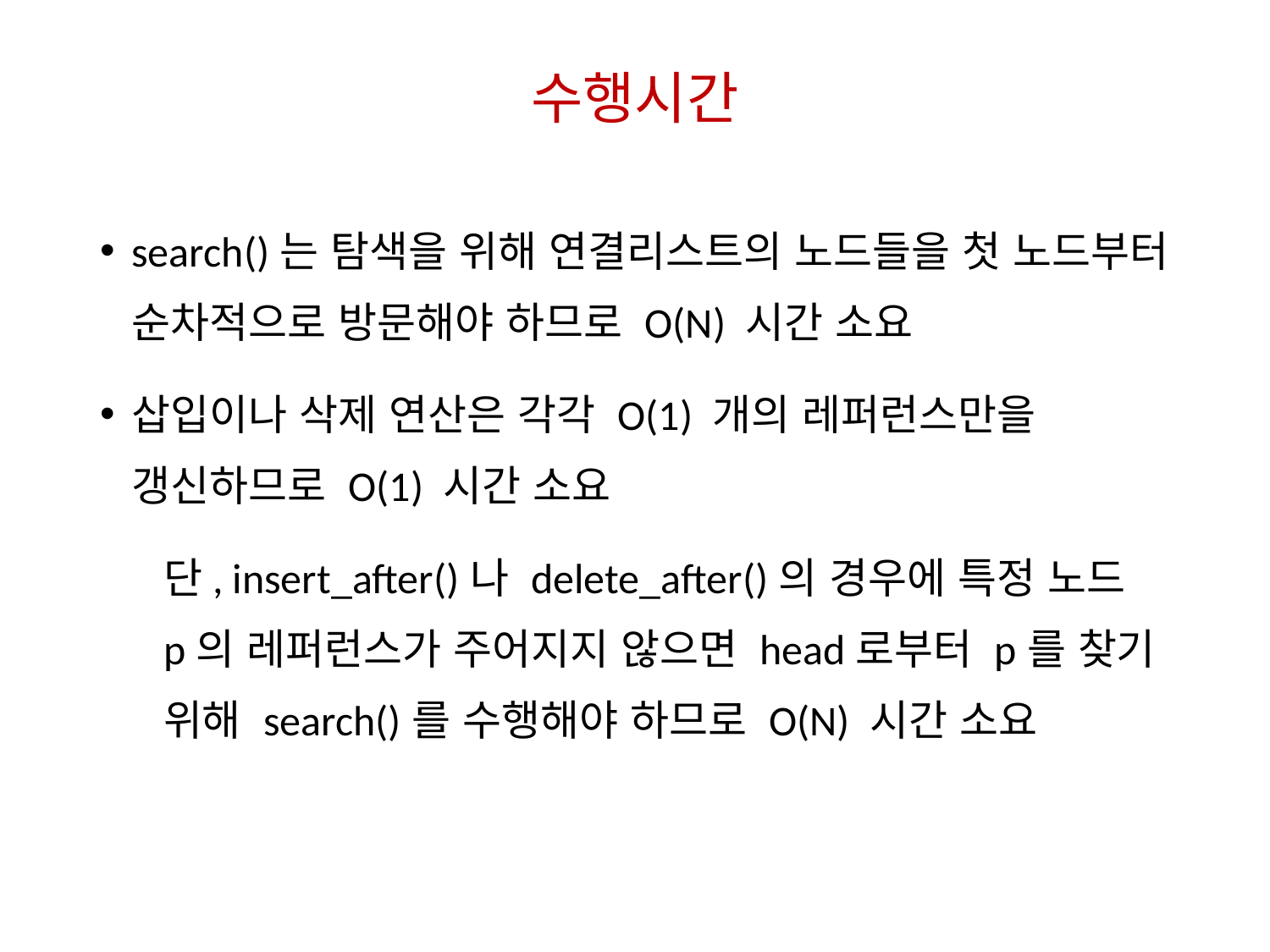

# 수행시간
search()는 탐색을 위해 연결리스트의 노드들을 첫 노드부터 순차적으로 방문해야 하므로 O(N) 시간 소요
삽입이나 삭제 연산은 각각 O(1) 개의 레퍼런스만을 갱신하므로 O(1) 시간 소요
단, insert_after()나 delete_after()의 경우에 특정 노드 p의 레퍼런스가 주어지지 않으면 head로부터 p를 찾기 위해 search()를 수행해야 하므로 O(N) 시간 소요